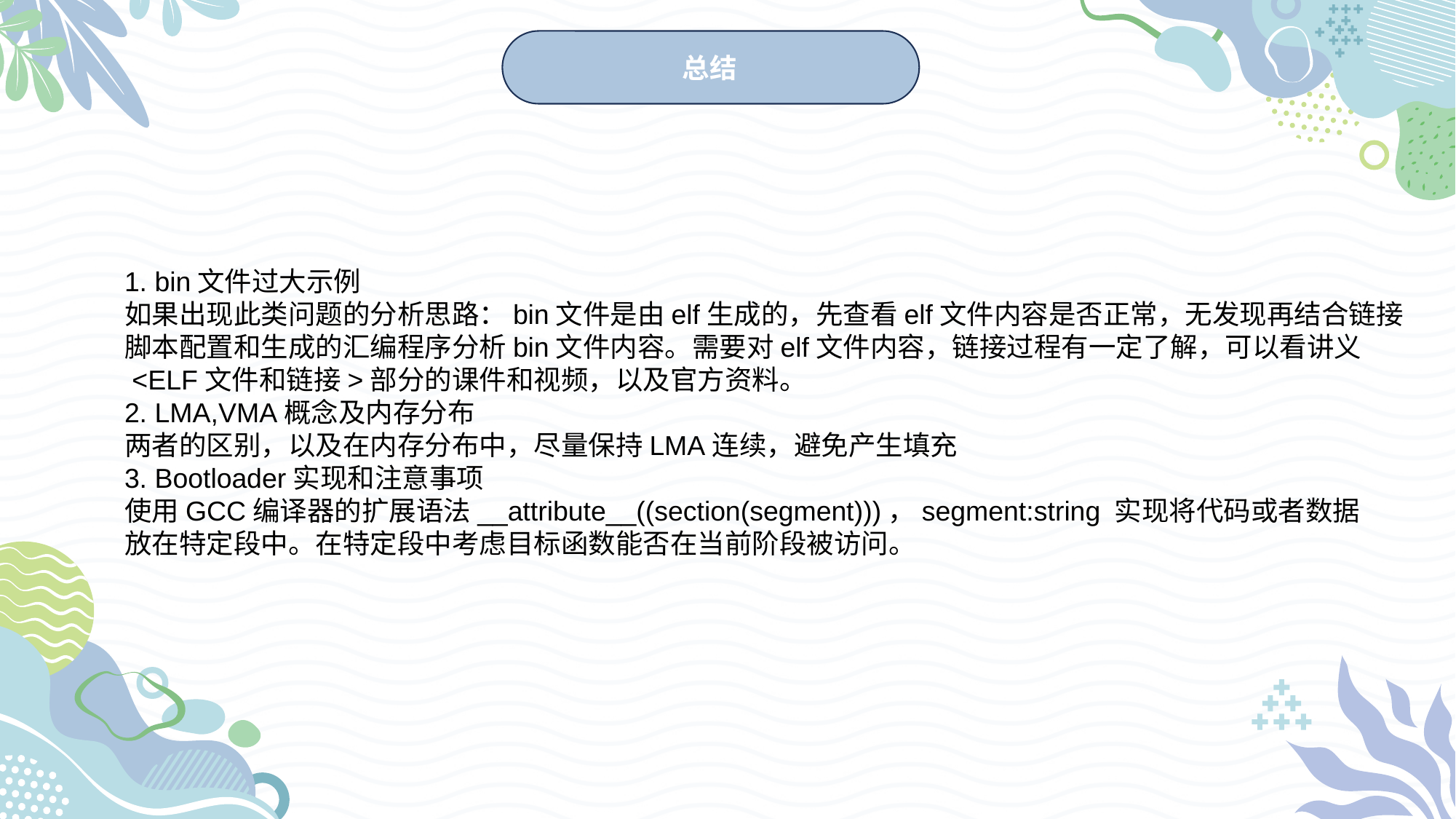

03
添加标题文本

总结
1. bin文件过大示例
如果出现此类问题的分析思路：bin文件是由elf生成的，先查看elf文件内容是否正常，无发现再结合链接
脚本配置和生成的汇编程序分析bin文件内容。需要对elf文件内容，链接过程有一定了解，可以看讲义
 <ELF文件和链接>部分的课件和视频，以及官方资料。
2. LMA,VMA概念及内存分布
两者的区别，以及在内存分布中，尽量保持LMA连续，避免产生填充
3. Bootloader实现和注意事项
使用GCC编译器的扩展语法__attribute__((section(segment)))，segment:string 实现将代码或者数据
放在特定段中。在特定段中考虑目标函数能否在当前阶段被访问。